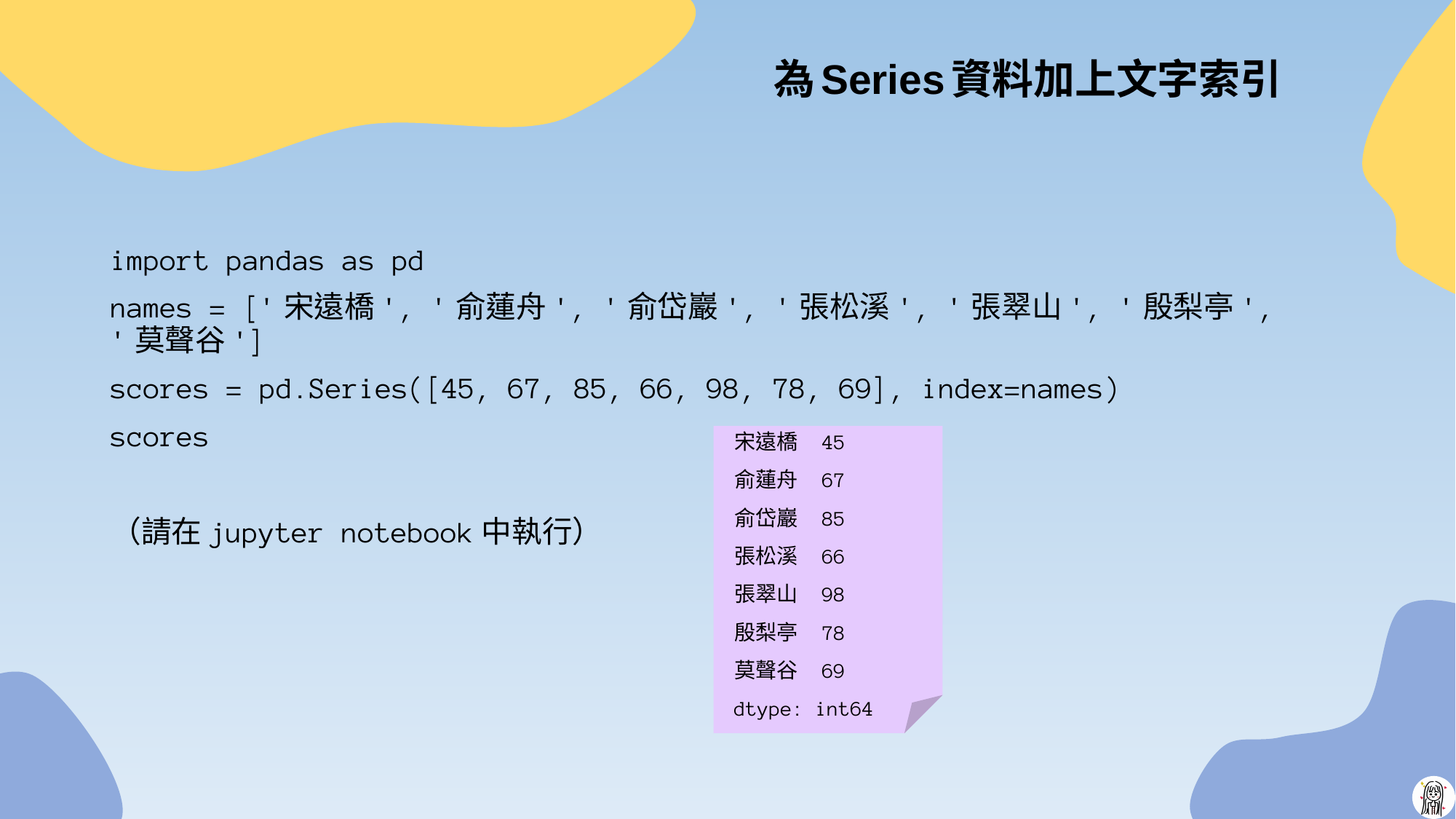

# 為Series資料加上文字索引
import pandas as pd
names = ['宋遠橋', '俞蓮舟', '俞岱巖', '張松溪', '張翠山', '殷梨亭', '莫聲谷']
scores = pd.Series([45, 67, 85, 66, 98, 78, 69], index=names)
scores

（請在jupyter notebook中執行）

宋遠橋    45
俞蓮舟    67
俞岱巖    85
張松溪    66
張翠山    98
殷梨亭    78
莫聲谷    69
dtype: int64
5